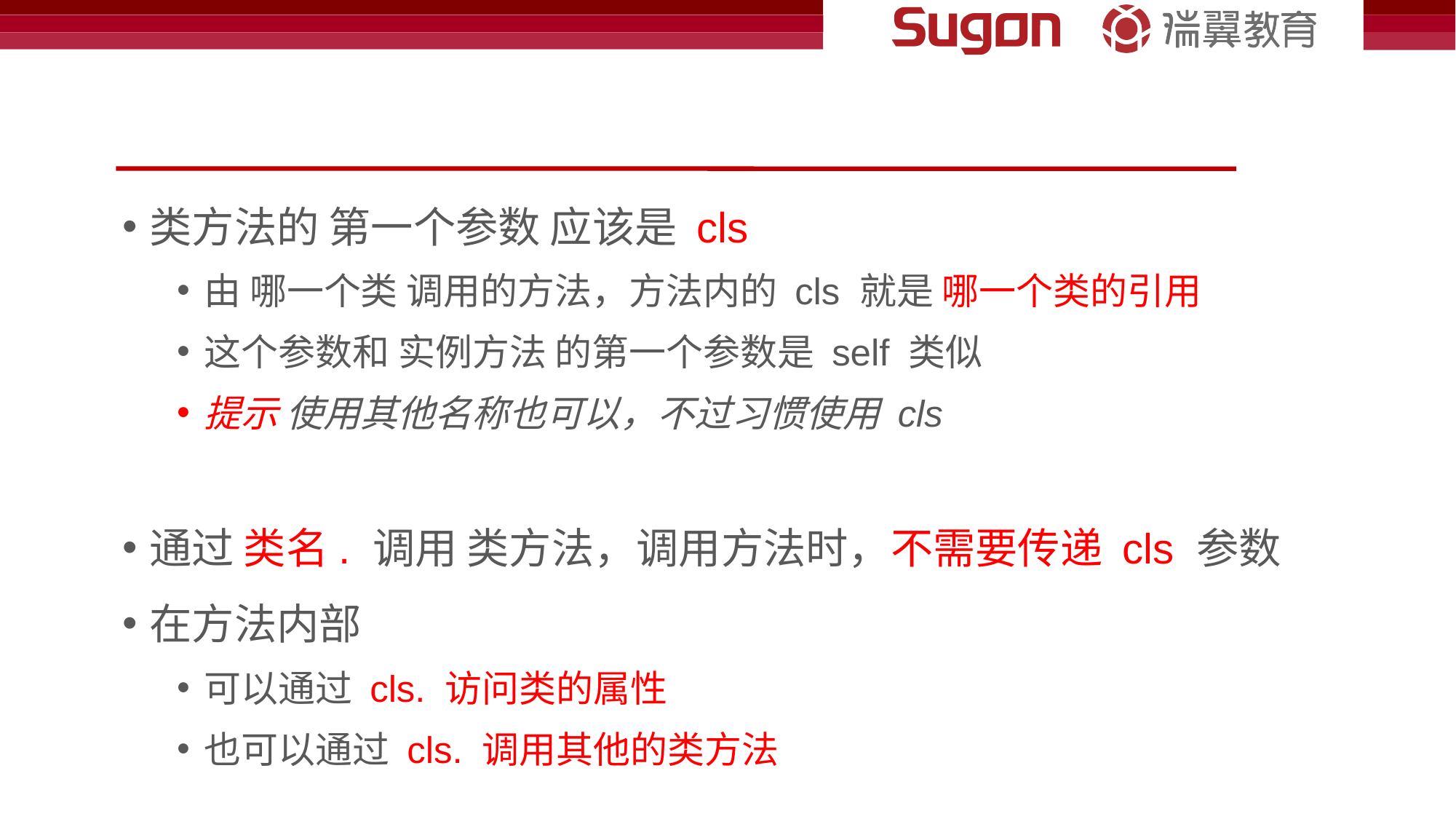

#
类方法的 第一个参数 应该是 cls
由 哪一个类 调用的方法，方法内的 cls 就是 哪一个类的引用
这个参数和 实例方法 的第一个参数是 self 类似
提示 使用其他名称也可以，不过习惯使用 cls

通过 类名. 调用 类方法，调用方法时，不需要传递 cls 参数
在方法内部
可以通过 cls. 访问类的属性
也可以通过 cls. 调用其他的类方法